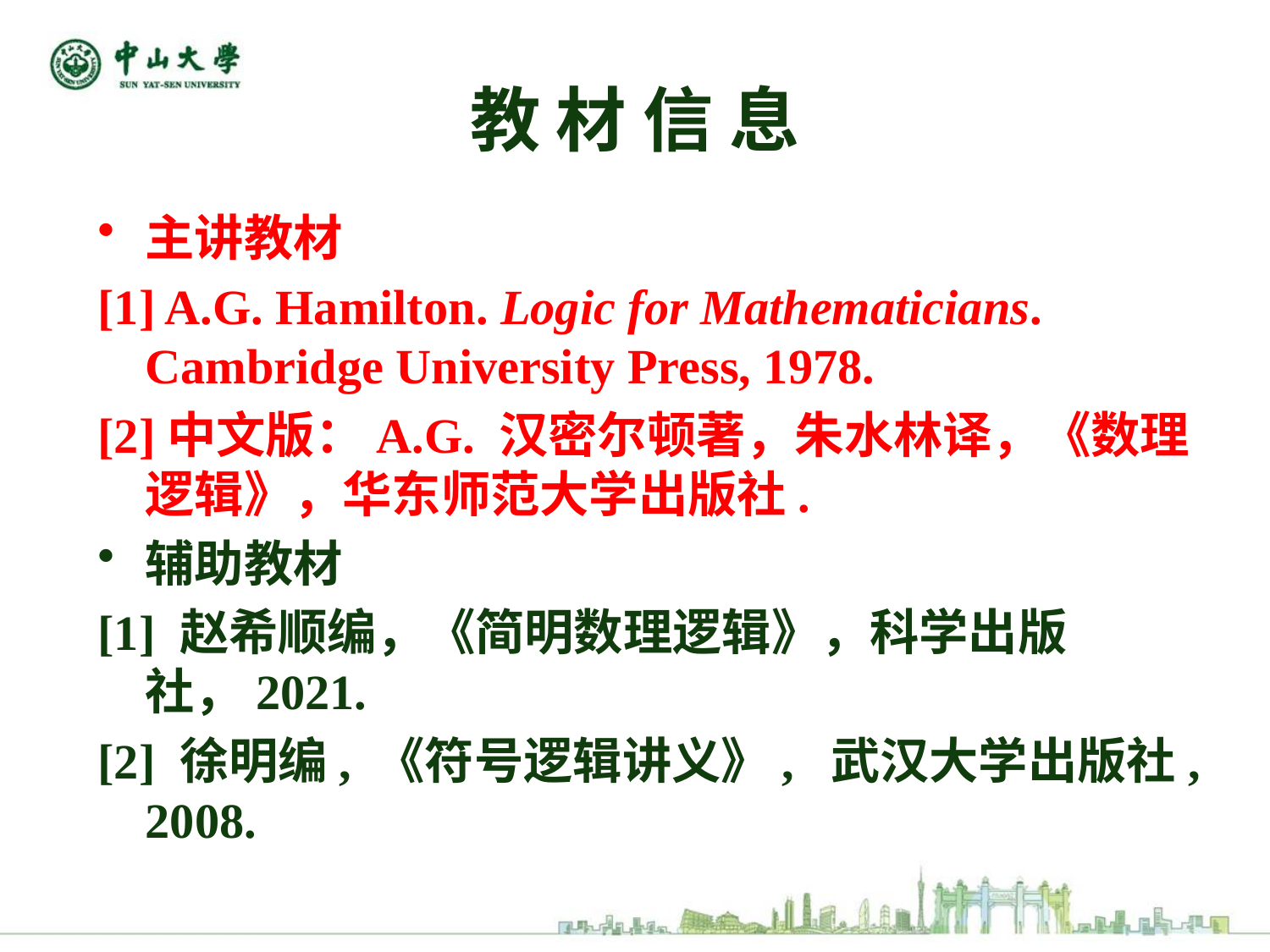

# 教 材 信 息
主讲教材
[1] A.G. Hamilton. Logic for Mathematicians. Cambridge University Press, 1978.
[2]中文版：A.G. 汉密尔顿著，朱水林译，《数理逻辑》，华东师范大学出版社.
辅助教材
[1] 赵希顺编，《简明数理逻辑》，科学出版社，2021.
[2] 徐明编, 《符号逻辑讲义》,  武汉大学出版社,  2008.